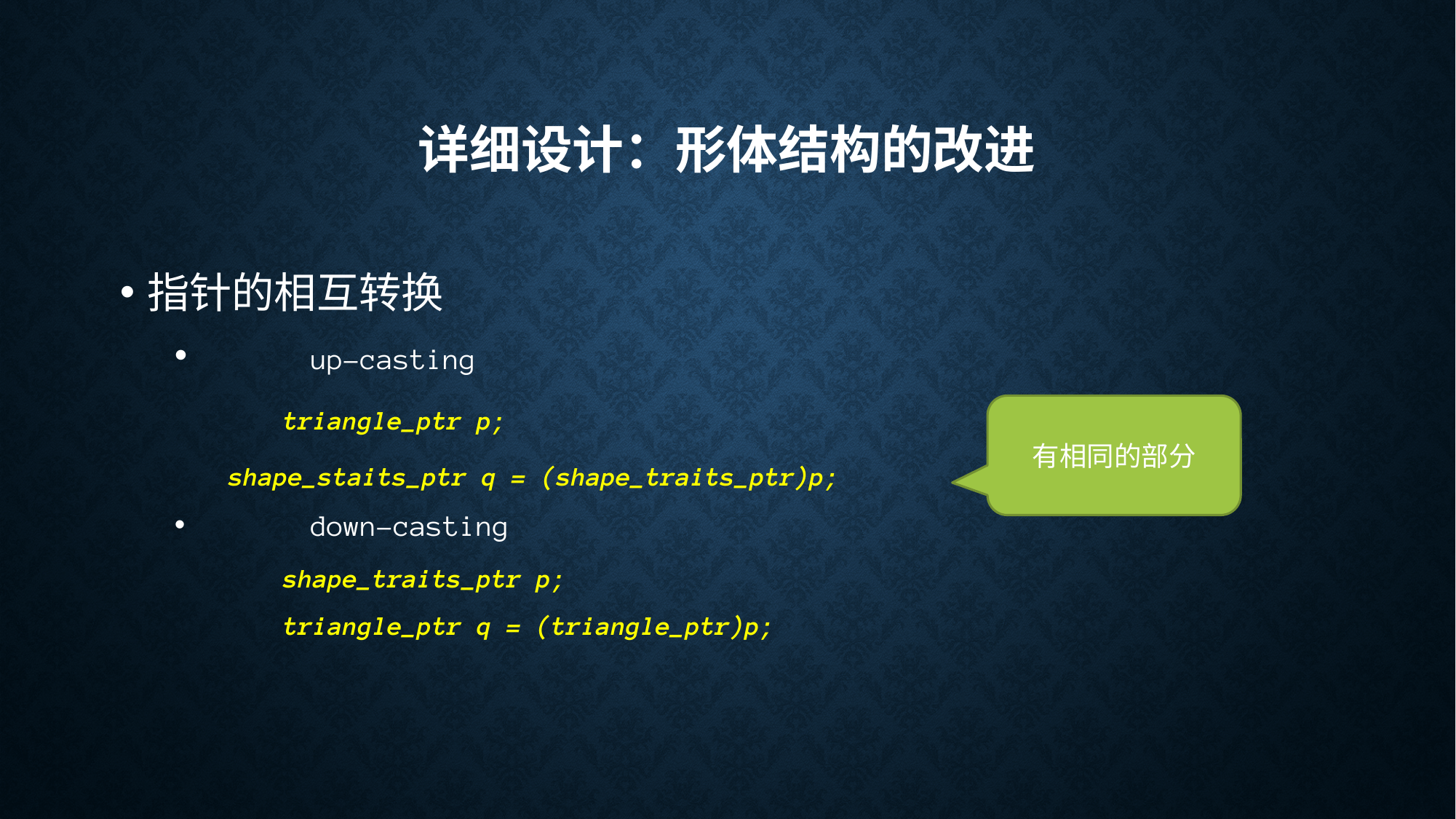

# 详细设计：形体结构的改进
指针的相互转换
	up-casting
	triangle_ptr p;
	shape_staits_ptr q = (shape_traits_ptr)p;
	down-casting
	shape_traits_ptr p;
	triangle_ptr q = (triangle_ptr)p;
有相同的部分